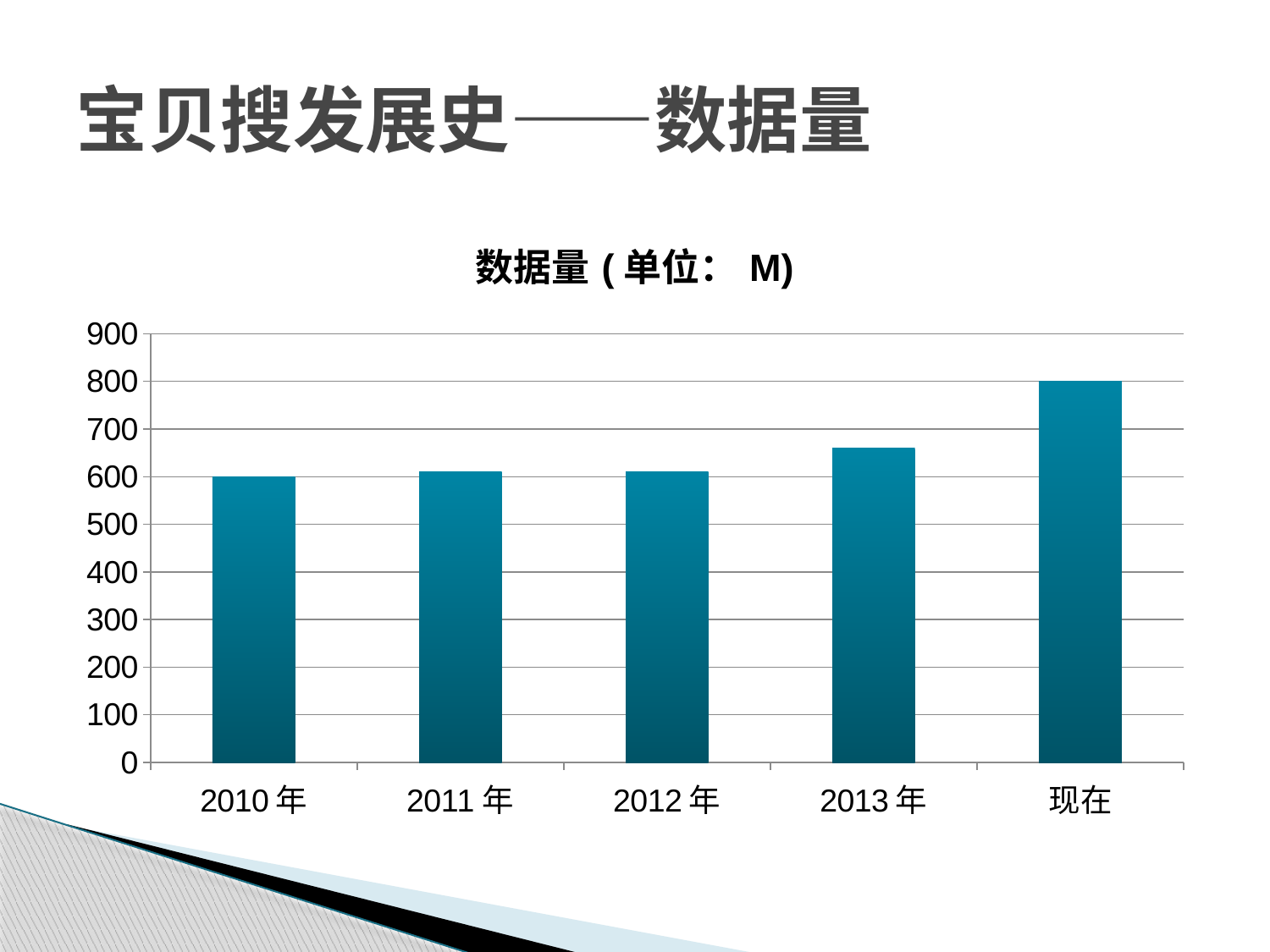

# 宝贝搜发展史——数据量

### Chart:

| Category | 数据量(单位：M) |
|---|---|
| 2010年 | 600.0 |
| 2011年 | 610.0 |
| 2012年 | 610.0 |
| 2013年 | 660.0 |
| 现在 | 800.0 |